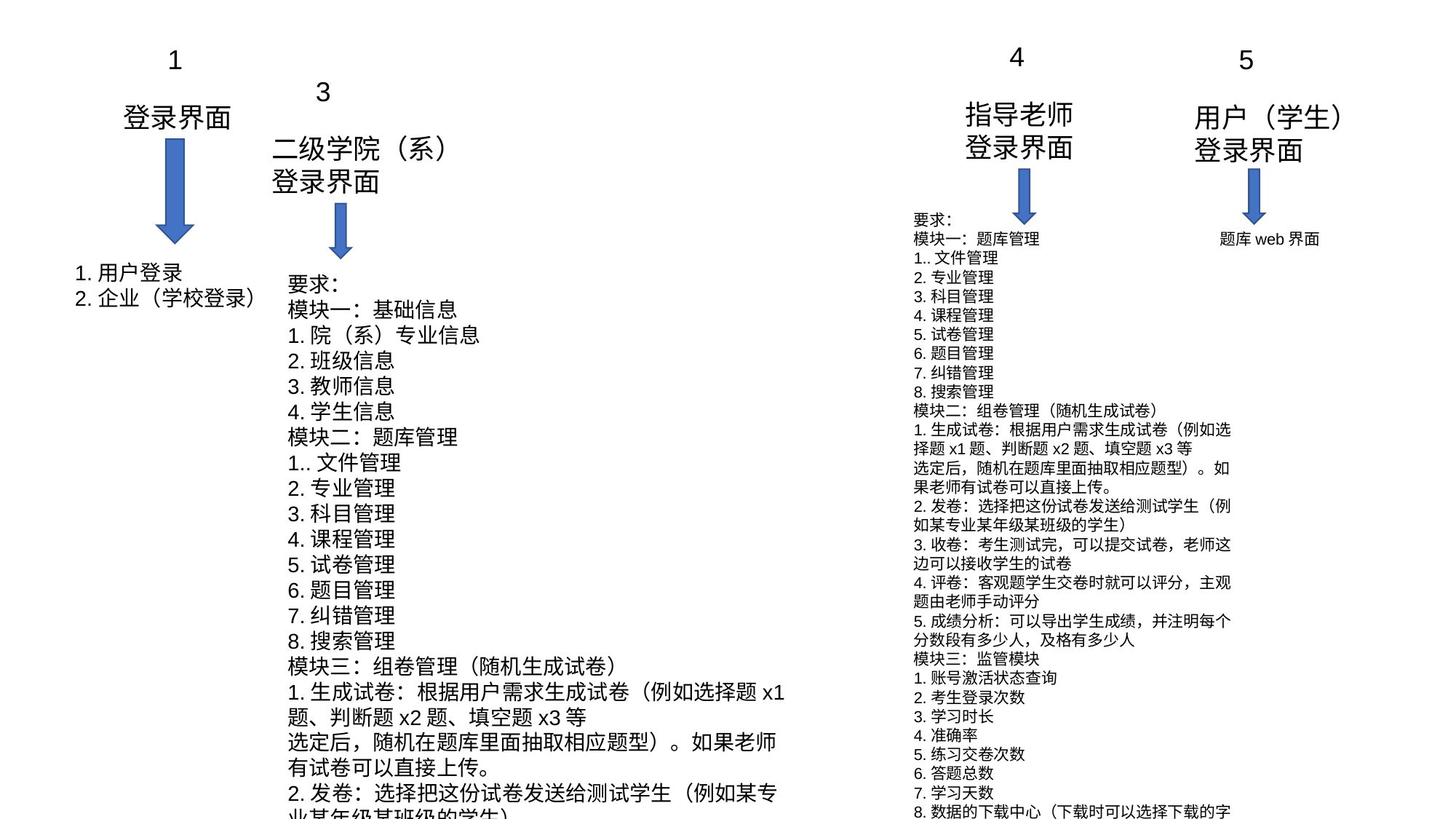

4
1
5
3
指导老师
登录界面
登录界面
用户（学生）
登录界面
二级学院（系）
登录界面

要求：
模块一：题库管理
1..文件管理
2.专业管理
3.科目管理
4.课程管理
5.试卷管理
6.题目管理
7.纠错管理
8.搜索管理
模块二：组卷管理（随机生成试卷）
1.生成试卷：根据用户需求生成试卷（例如选择题x1题、判断题x2题、填空题x3等
选定后，随机在题库里面抽取相应题型）。如果老师有试卷可以直接上传。
2.发卷：选择把这份试卷发送给测试学生（例如某专业某年级某班级的学生）
3.收卷：考生测试完，可以提交试卷，老师这边可以接收学生的试卷
4.评卷：客观题学生交卷时就可以评分，主观题由老师手动评分
5.成绩分析：可以导出学生成绩，并注明每个分数段有多少人，及格有多少人
模块三：监管模块
1.账号激活状态查询
2.考生登录次数
3.学习时长
4.准确率
5.练习交卷次数
6.答题总数
7.学习天数
8.数据的下载中心（下载时可以选择下载的字段）
模块四：基础信息
1.班级信息
2.课程
3.学生管理
4.成绩管理

题库web界面
1.用户登录
2.企业（学校登录）
要求：
模块一：基础信息
1.院（系）专业信息
2.班级信息
3.教师信息
4.学生信息
模块二：题库管理
1..文件管理
2.专业管理
3.科目管理
4.课程管理
5.试卷管理
6.题目管理
7.纠错管理
8.搜索管理
模块三：组卷管理（随机生成试卷）
1.生成试卷：根据用户需求生成试卷（例如选择题x1题、判断题x2题、填空题x3等
选定后，随机在题库里面抽取相应题型）。如果老师有试卷可以直接上传。
2.发卷：选择把这份试卷发送给测试学生（例如某专业某年级某班级的学生）
3.收卷：考生测试完，可以提交试卷，老师这边可以接收学生的试卷
4.评卷：客观题学生交卷时就可以评分，主观题由老师手动评分
5.成绩分析：可以导出学生成绩，并注明每个分数段有多少人，及格有多少人
模块四：监管模块
1.账号激活状态查询
2.考生登录次数
3.学习时长
4.准确率
5.练习交卷次数
6.答题总数
7.学习天数
8.数据的下载中心（下载时可以选择下载的字段）